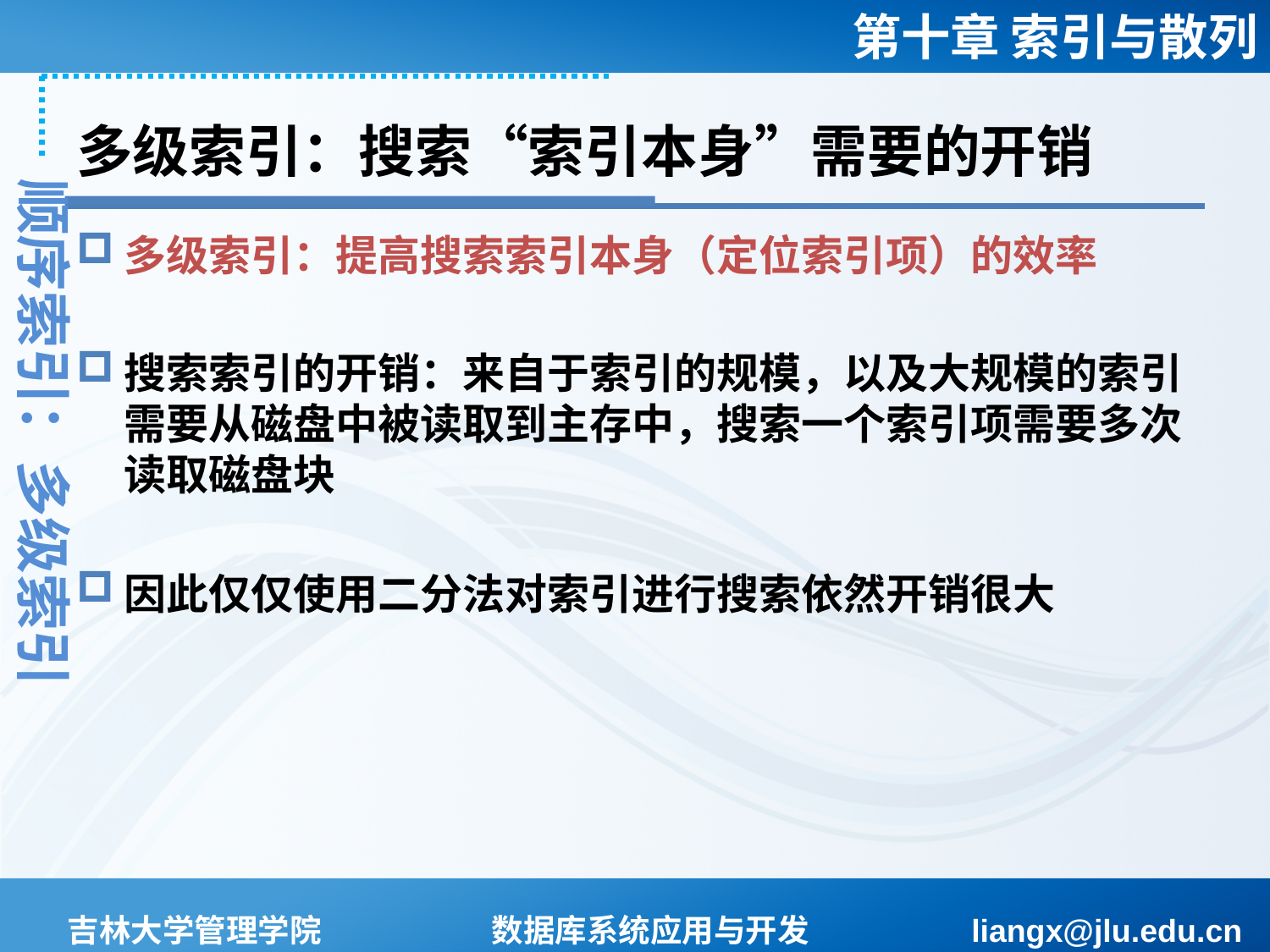

# 多级索引：搜索“索引本身”需要的开销
顺序索引：多级索引
多级索引：提高搜索索引本身（定位索引项）的效率

搜索索引的开销：来自于索引的规模，以及大规模的索引需要从磁盘中被读取到主存中，搜索一个索引项需要多次读取磁盘块

因此仅仅使用二分法对索引进行搜索依然开销很大